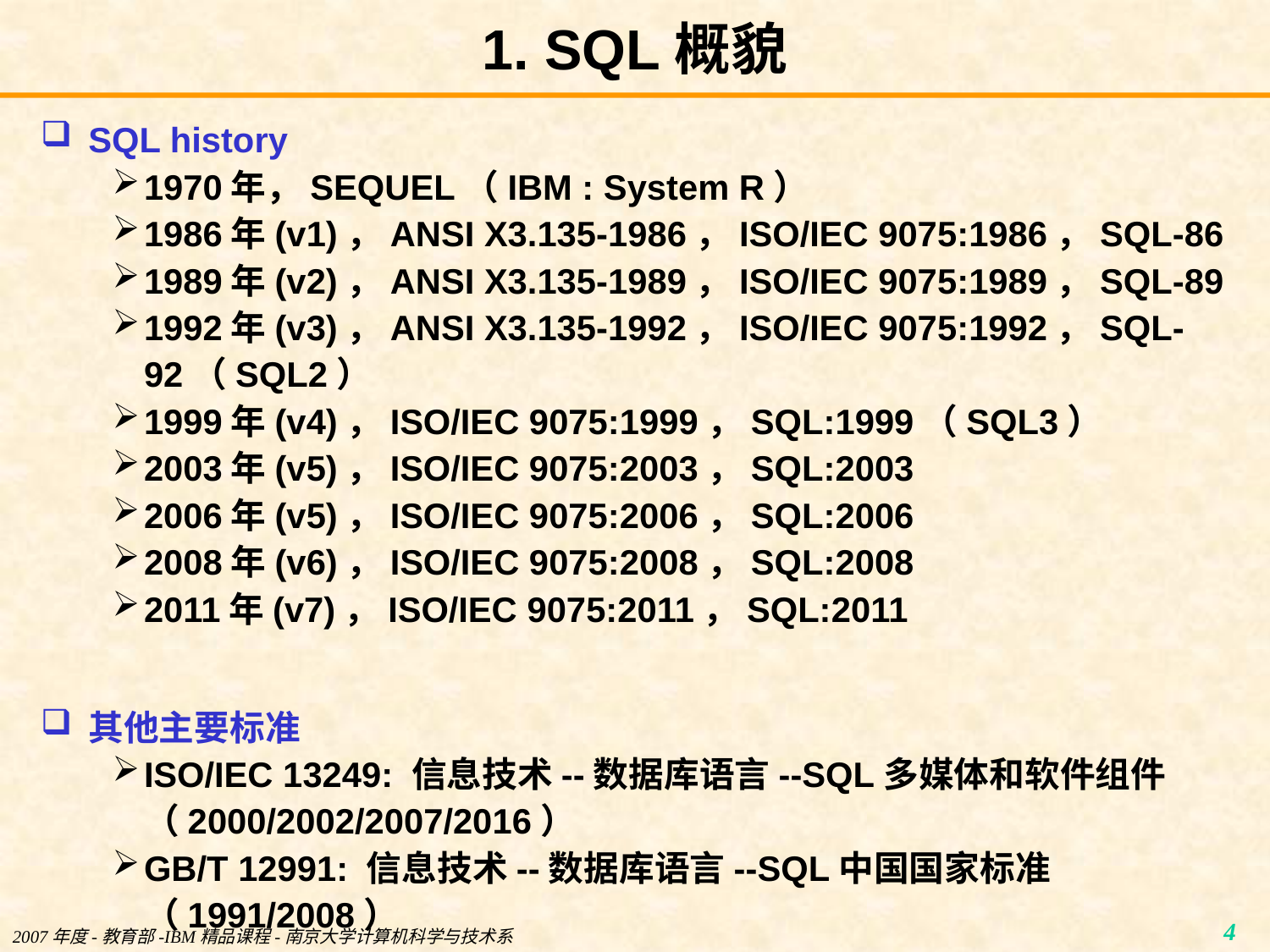

# 1. SQL概貌
SQL history
1970年，SEQUEL（IBM : System R）
1986年(v1)，ANSI X3.135-1986，ISO/IEC 9075:1986，SQL-86
1989年(v2)，ANSI X3.135-1989，ISO/IEC 9075:1989，SQL-89
1992年(v3)，ANSI X3.135-1992，ISO/IEC 9075:1992，SQL-92（SQL2）
1999年(v4)，ISO/IEC 9075:1999，SQL:1999（SQL3）
2003年(v5)，ISO/IEC 9075:2003，SQL:2003
2006年(v5)，ISO/IEC 9075:2006，SQL:2006
2008年(v6)，ISO/IEC 9075:2008，SQL:2008
2011年(v7)，ISO/IEC 9075:2011，SQL:2011

其他主要标准
ISO/IEC 13249: 信息技术--数据库语言--SQL多媒体和软件组件（2000/2002/2007/2016）
GB/T 12991: 信息技术--数据库语言--SQL中国国家标准（1991/2008）
4
2007年度-教育部-IBM精品课程-南京大学计算机科学与技术系